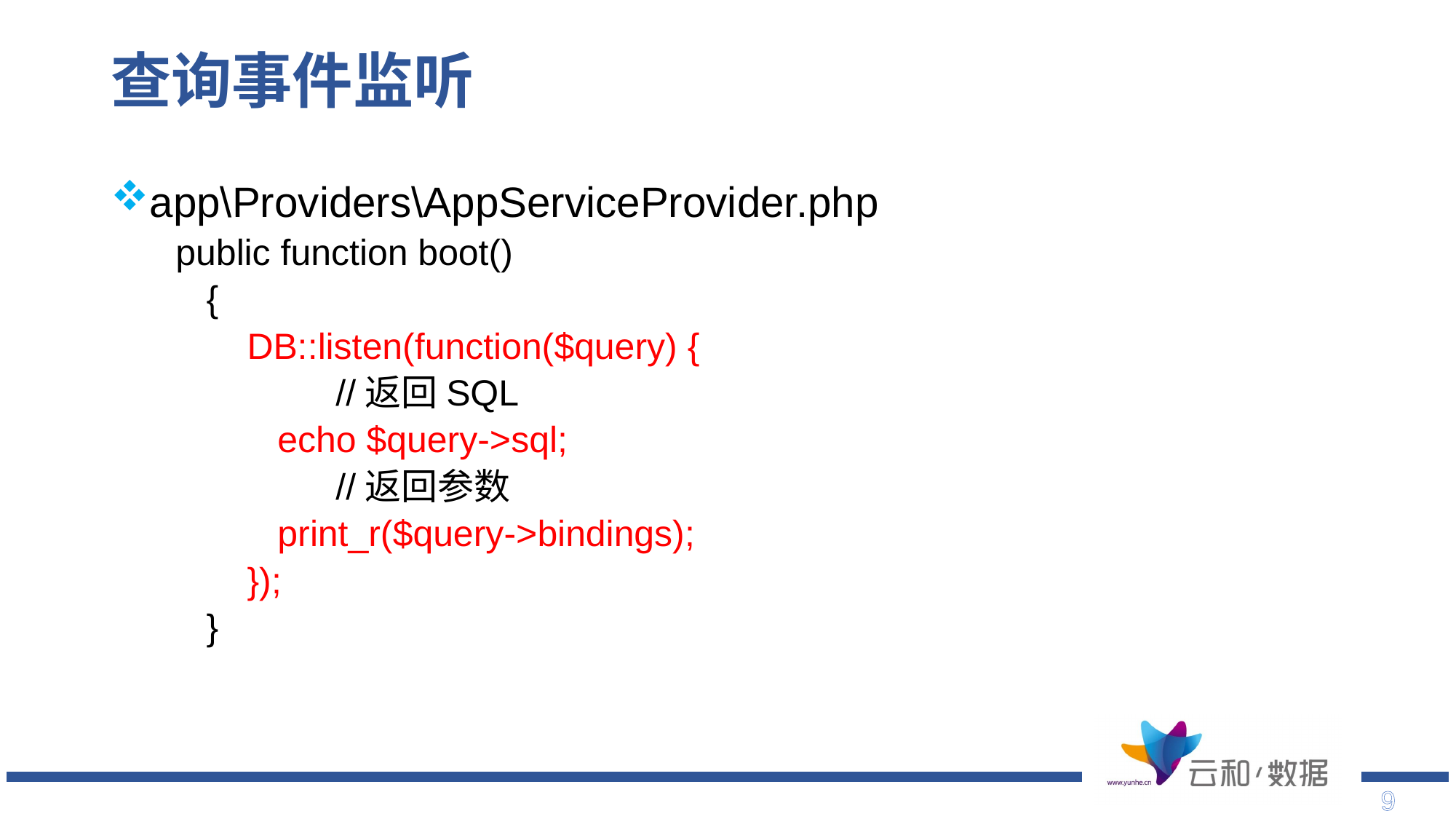

# 查询事件监听
app\Providers\AppServiceProvider.php
 public function boot()
    {
        DB::listen(function($query) {
	      //返回SQL
           echo $query->sql;
	      //返回参数
           print_r($query->bindings);
        });
    }